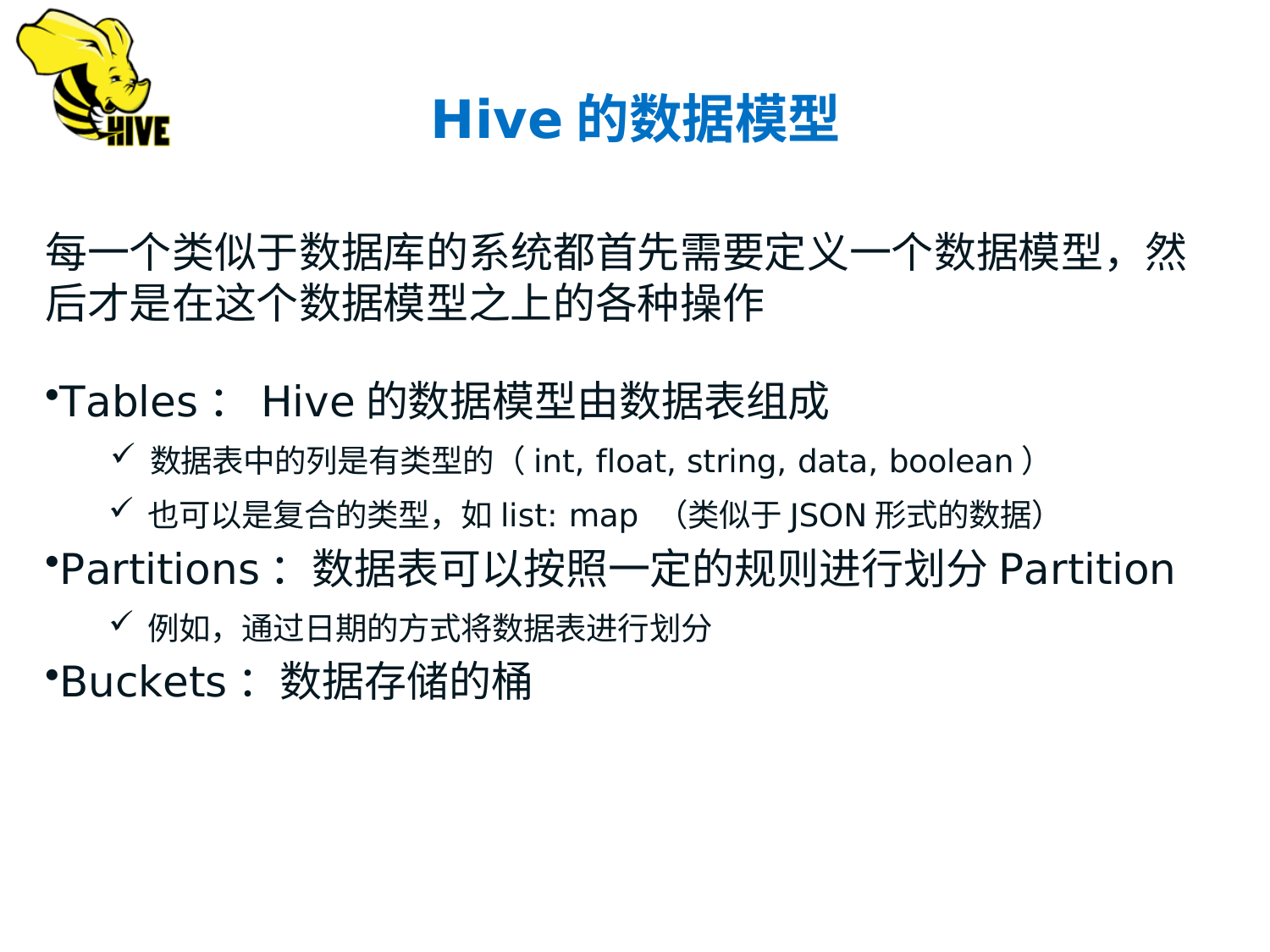

# Hive的数据模型
每一个类似于数据库的系统都首先需要定义一个数据模型，然 后才是在这个数据模型之上的各种操作

Tables：Hive的数据模型由数据表组成
数据表中的列是有类型的（int, float, string, data, boolean）
也可以是复合的类型，如list: map （类似于JSON形式的数据）
Partitions：数据表可以按照一定的规则进行划分Partition
例如，通过日期的方式将数据表进行划分
Buckets：数据存储的桶